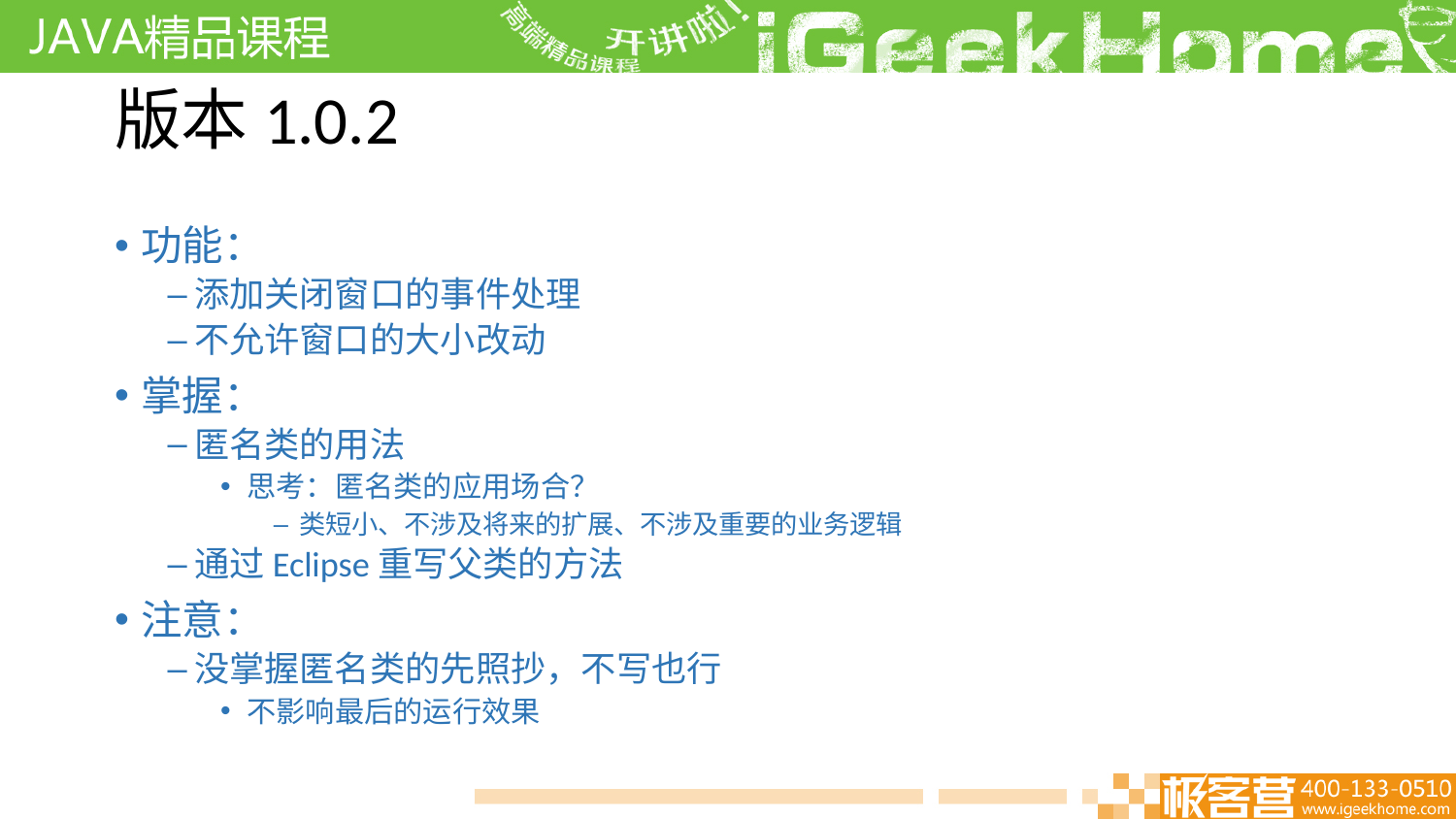

# 版本1.0.2
功能：
添加关闭窗口的事件处理
不允许窗口的大小改动
掌握：
匿名类的用法
思考：匿名类的应用场合？
类短小、不涉及将来的扩展、不涉及重要的业务逻辑
通过Eclipse重写父类的方法
注意：
没掌握匿名类的先照抄，不写也行
不影响最后的运行效果